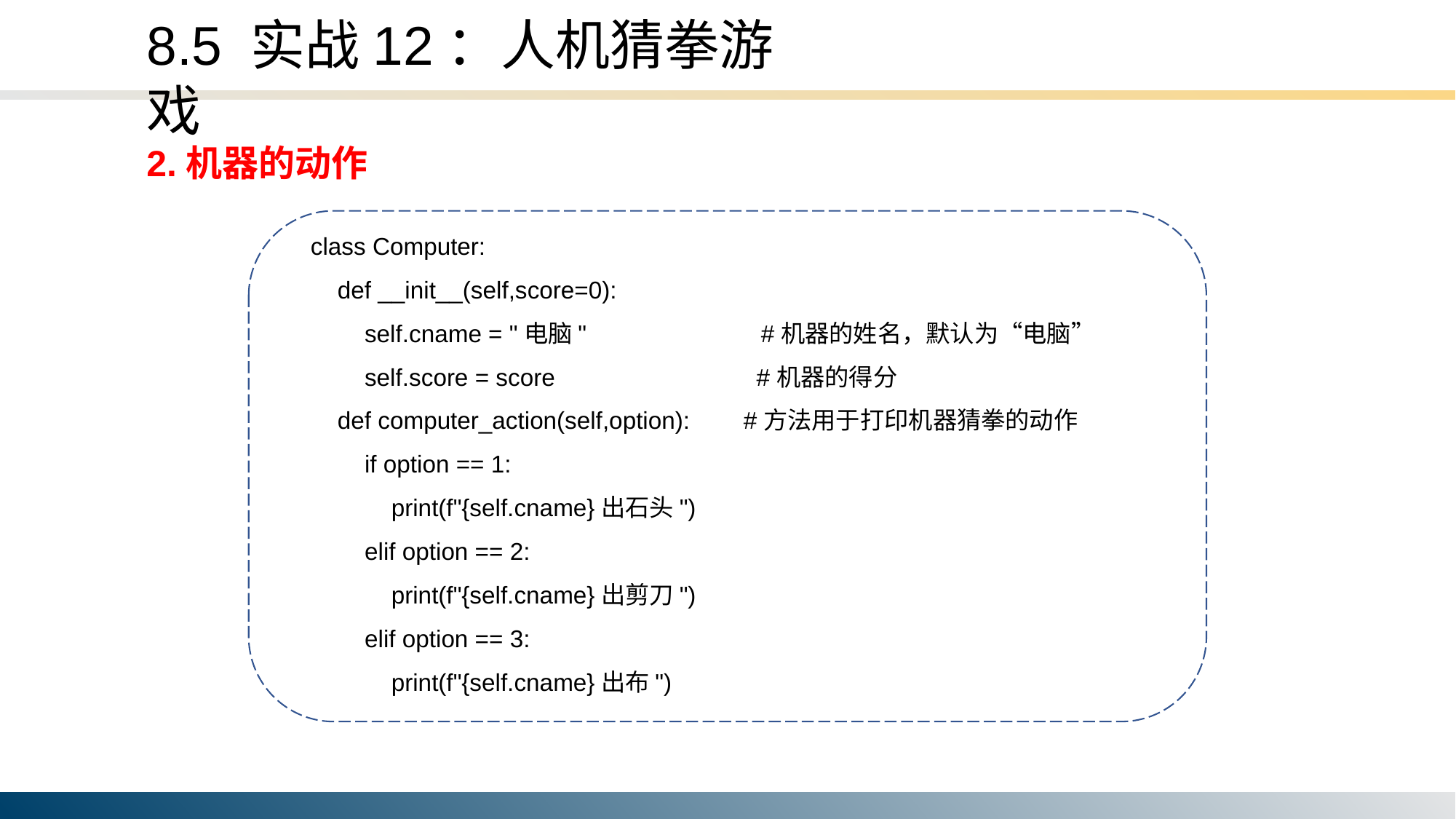

8.5 实战12：人机猜拳游戏
2.机器的动作

class Computer:
    def __init__(self,score=0):
        self.cname = "电脑"                          #机器的姓名，默认为“电脑”
        self.score = score                              #机器的得分
    def computer_action(self,option):        #方法用于打印机器猜拳的动作
        if option == 1:
            print(f"{self.cname}出石头")
        elif option == 2:
            print(f"{self.cname}出剪刀")
        elif option == 3:
            print(f"{self.cname}出布")